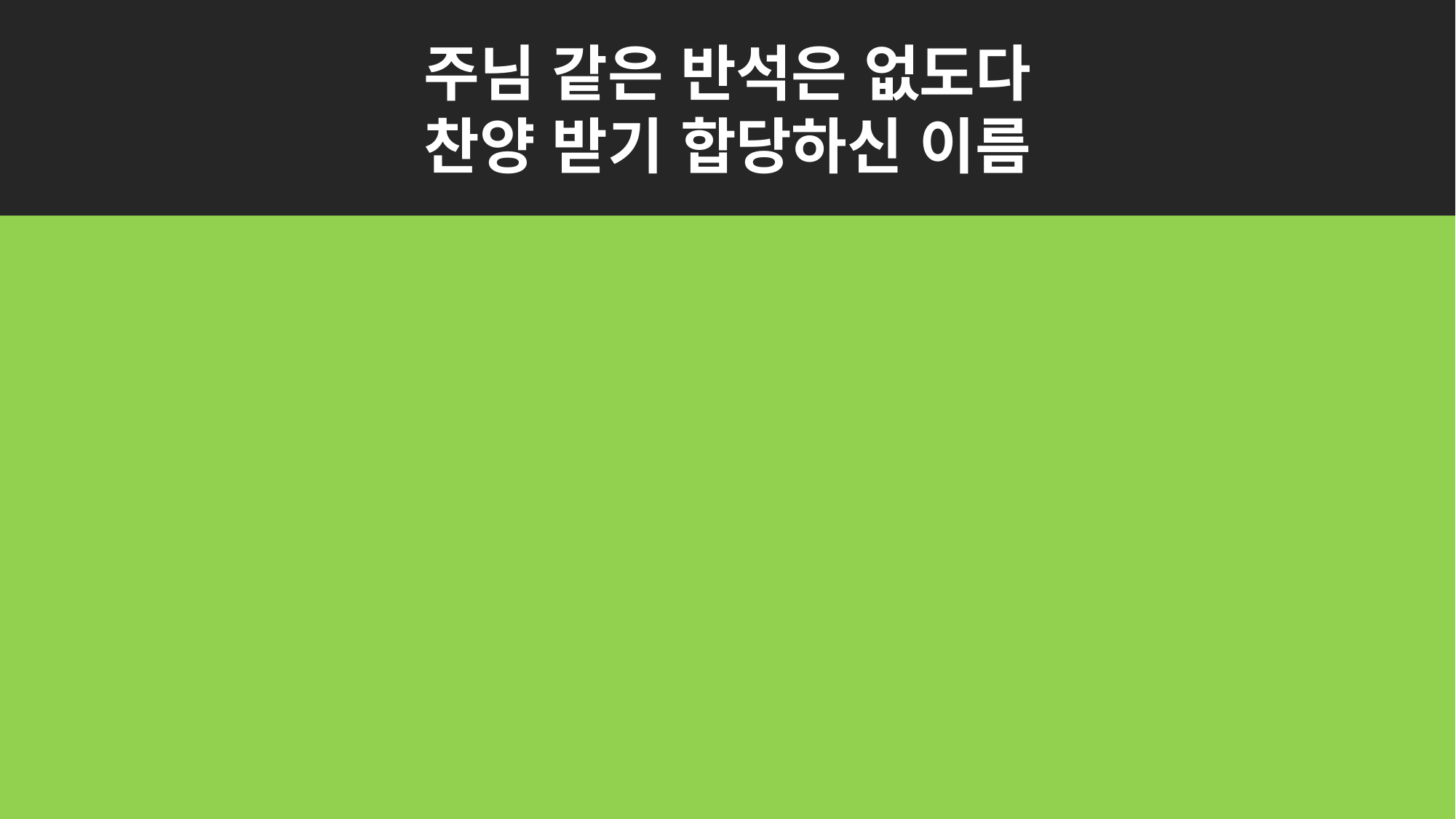

주님 같은 반석은 없도다
찬양 받기 합당하신 이름